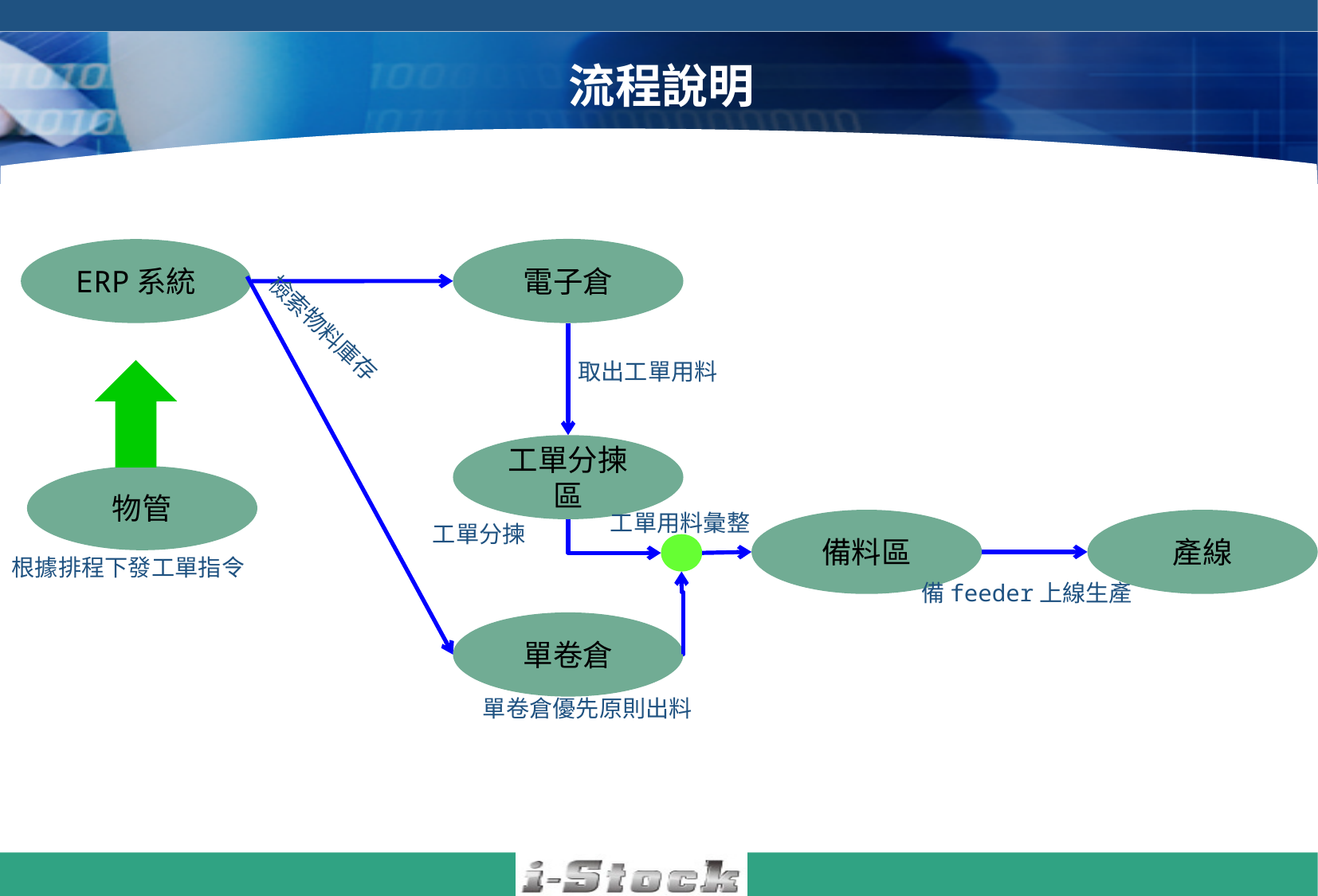

流程說明
電子倉
ERP系統
檢索物料庫存
取出工單用料

工單分揀區
物管
工單用料彙整
備料區
產線
工單分揀

根據排程下發工單指令
備feeder上線生產
單卷倉
單卷倉優先原則出料